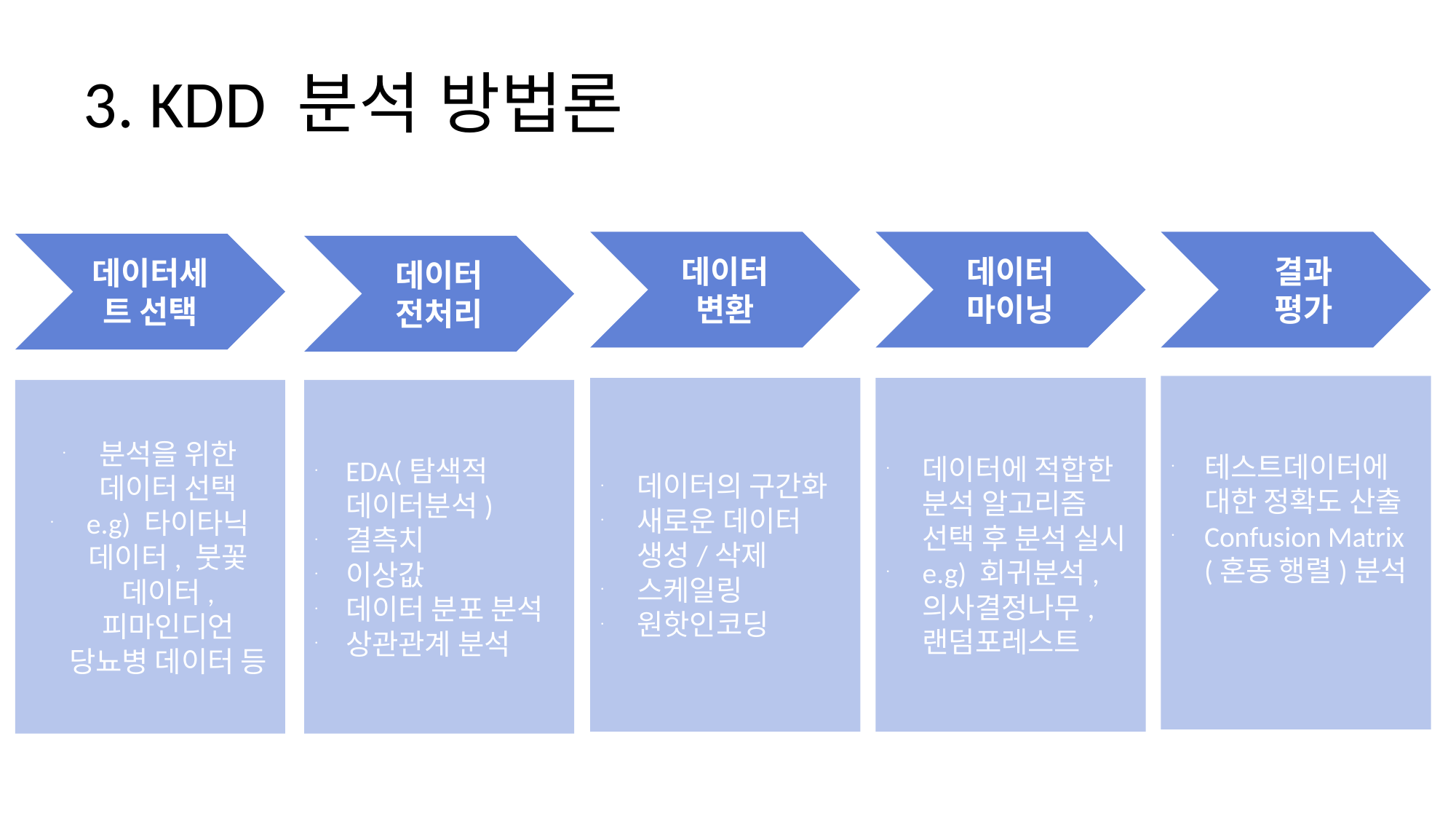

# 3. KDD 분석 방법론
데이터
변환
데이터
마이닝
 결과
 평가
데이터세트 선택
데이터
전처리
테스트데이터에 대한 정확도 산출
Confusion Matrix (혼동 행렬)분석

데이터의 구간화
새로운 데이터 생성/삭제
스케일링
원핫인코딩
데이터에 적합한 분석 알고리즘 선택 후 분석 실시
e.g) 회귀분석, 의사결정나무, 랜덤포레스트
분석을 위한 데이터 선택
e.g) 타이타닉 데이터, 붓꽃 데이터, 피마인디언 당뇨병 데이터 등
EDA(탐색적 데이터분석)
결측치
이상값
데이터 분포 분석
상관관계 분석